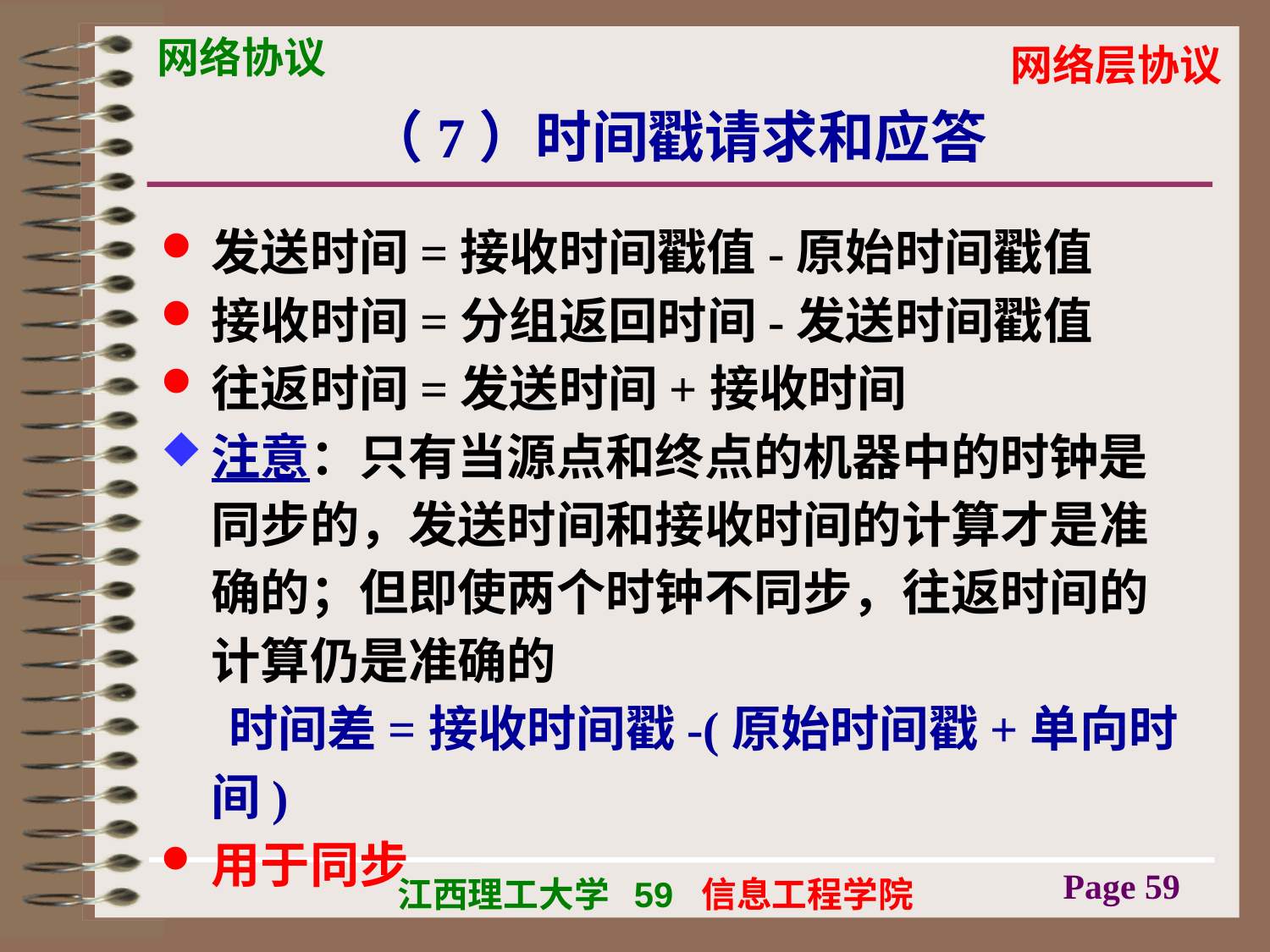

# （7）时间戳请求和应答
发送时间=接收时间戳值-原始时间戳值
接收时间=分组返回时间-发送时间戳值
往返时间=发送时间+接收时间
注意：只有当源点和终点的机器中的时钟是同步的，发送时间和接收时间的计算才是准确的；但即使两个时钟不同步，往返时间的计算仍是准确的
     时间差=接收时间戳-(原始时间戳+单向时间)
用于同步
Page 59